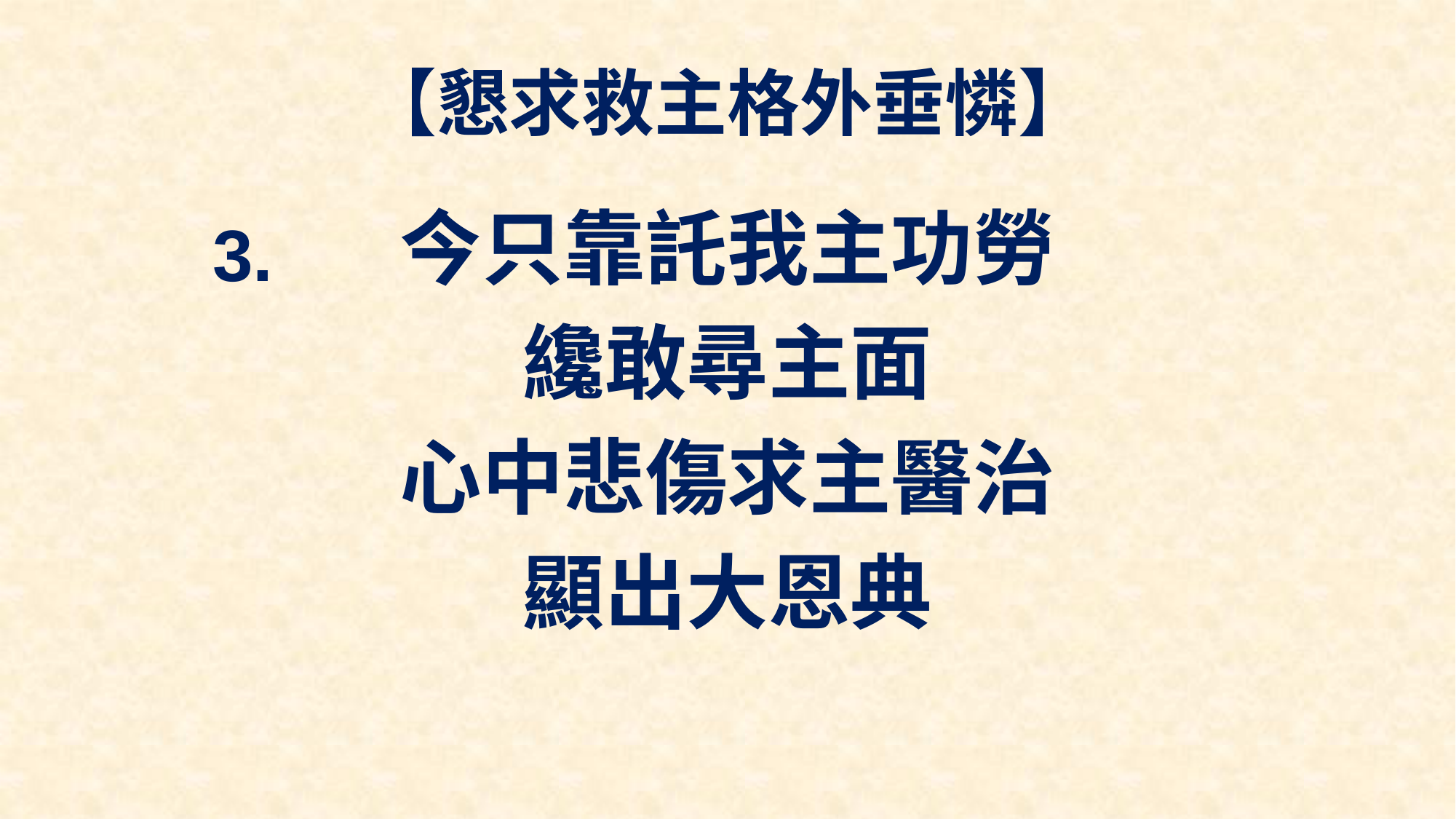

# 【懇求救主格外垂憐】
今只靠託我主功勞
纔敢尋主面
心中悲傷求主醫治
顯出大恩典
3.